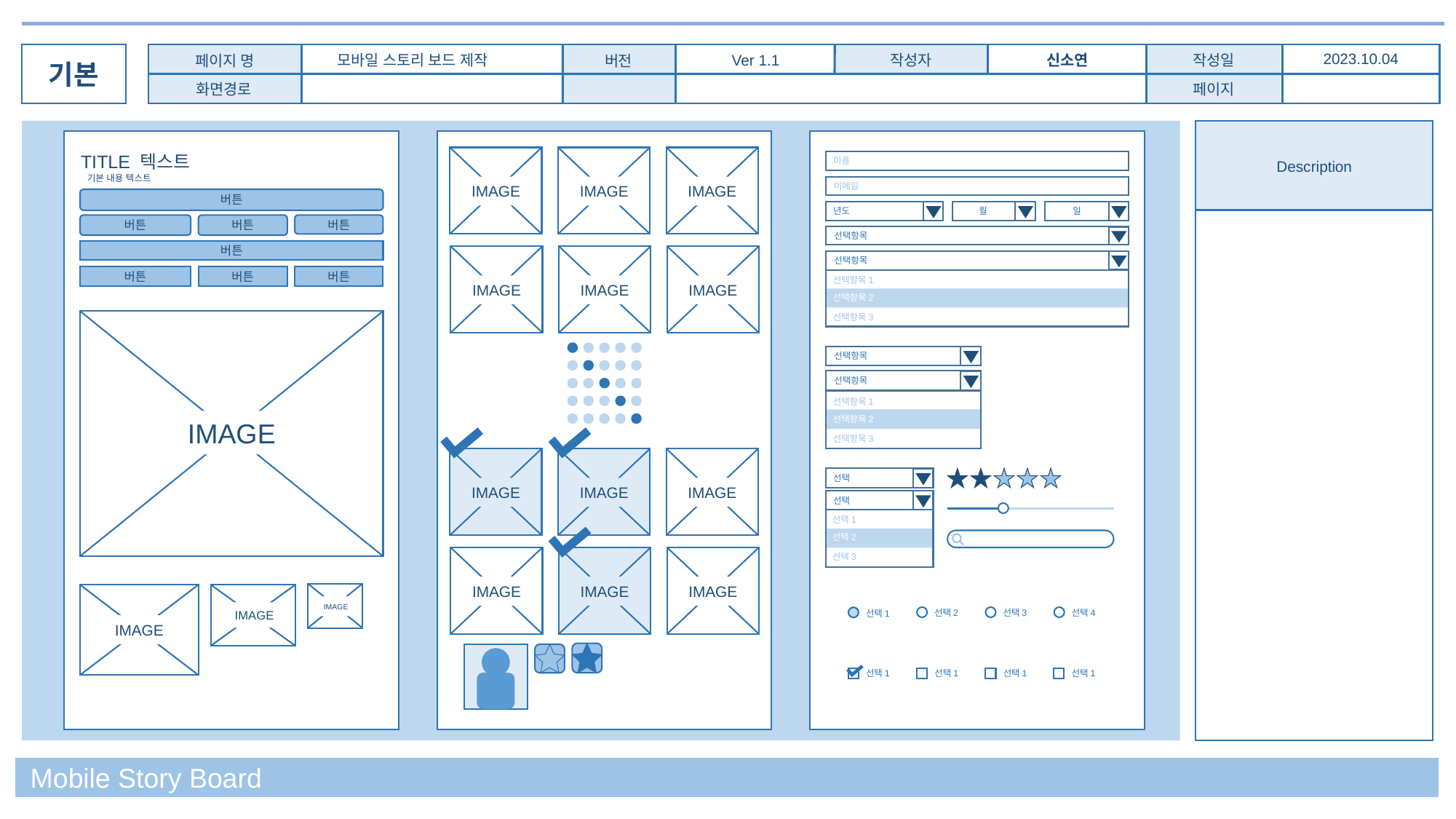

2023.10.04

모바일 스토리 보드 제작
Ver 1.1
작성자
신소연
작성일
버전
페이지 명
기본
화면경로
페이지

TITLE 텍스트
기본 내용 텍스트
버튼

버튼
버튼
버튼

버튼

버튼
버튼
버튼

IMAGE

IMAGE

IMAGE

IMAGE

IMAGE

IMAGE

IMAGE

IMAGE

IMAGE

IMAGE

IMAGE
IMAGE
IMAGE

IMAGE

IMAGE
IMAGE

이름

이메일

년도
월
일

선택항목

선택항목

선택항목1

선택항목2
선택항목3
선택항목

선택항목

선택항목1

선택항목2
선택항목3
선택

선택

선택1

선택2

선택3
선택2

선택3

선택4

선택1

선택1

선택1

선택1

선택1

Description
Mobile Story Board